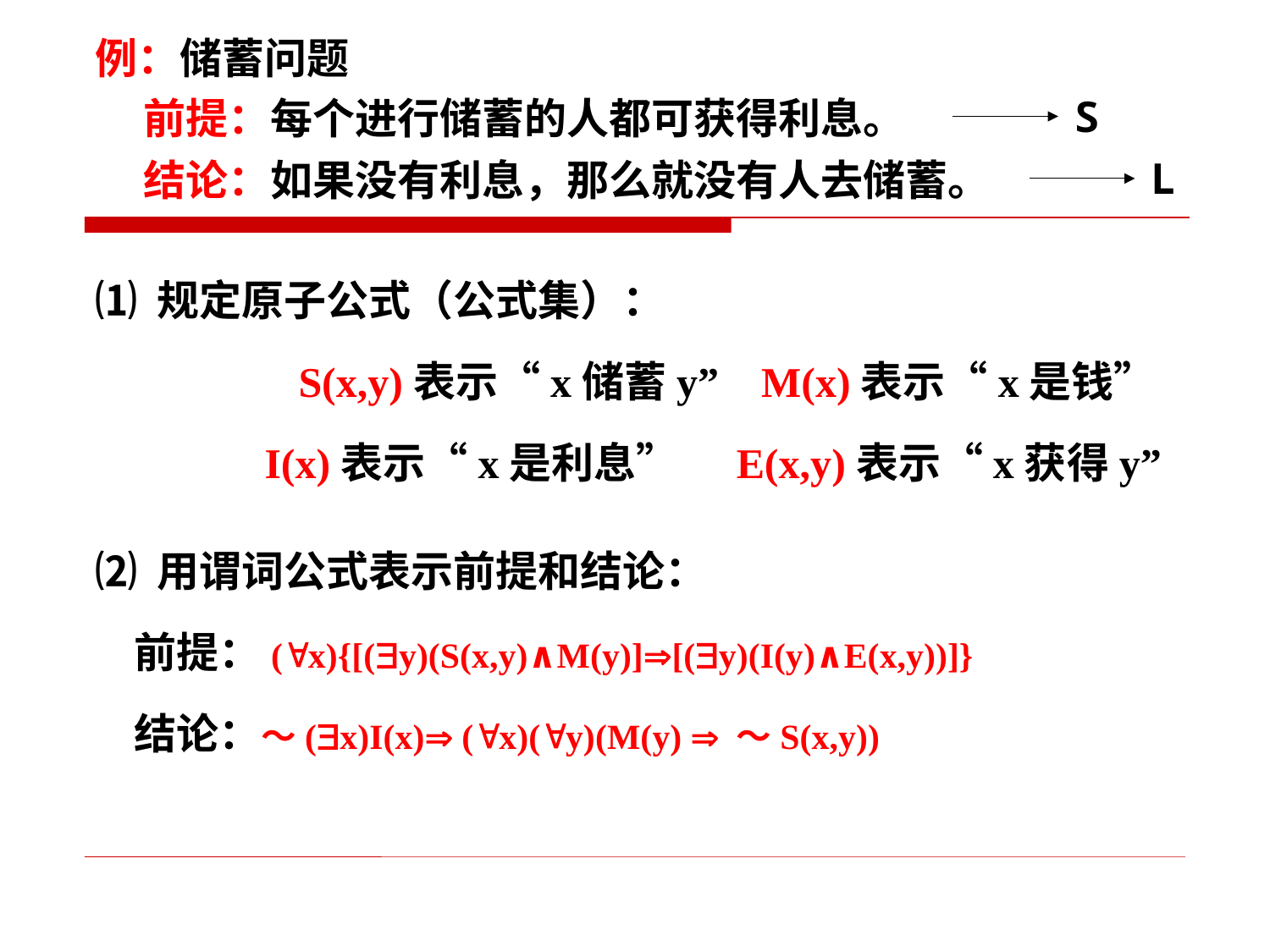

例：储蓄问题
    前提：每个进行储蓄的人都可获得利息。
    结论：如果没有利息，那么就没有人去储蓄。
S
L
⑴ 规定原子公式（公式集）：
        S(x,y)表示“x储蓄y”    M(x)表示“x是钱”
                I(x)表示“x是利息”     E(x,y)表示“x获得y”

⑵ 用谓词公式表示前提和结论：
   前提：(∀x){[(∃y)(S(x,y)∧M(y)]⇒[(∃y)(I(y)∧E(x,y))]}
   结论：～(∃x)I(x)⇒ (∀x)(∀y)(M(y) ⇒ ～S(x,y))